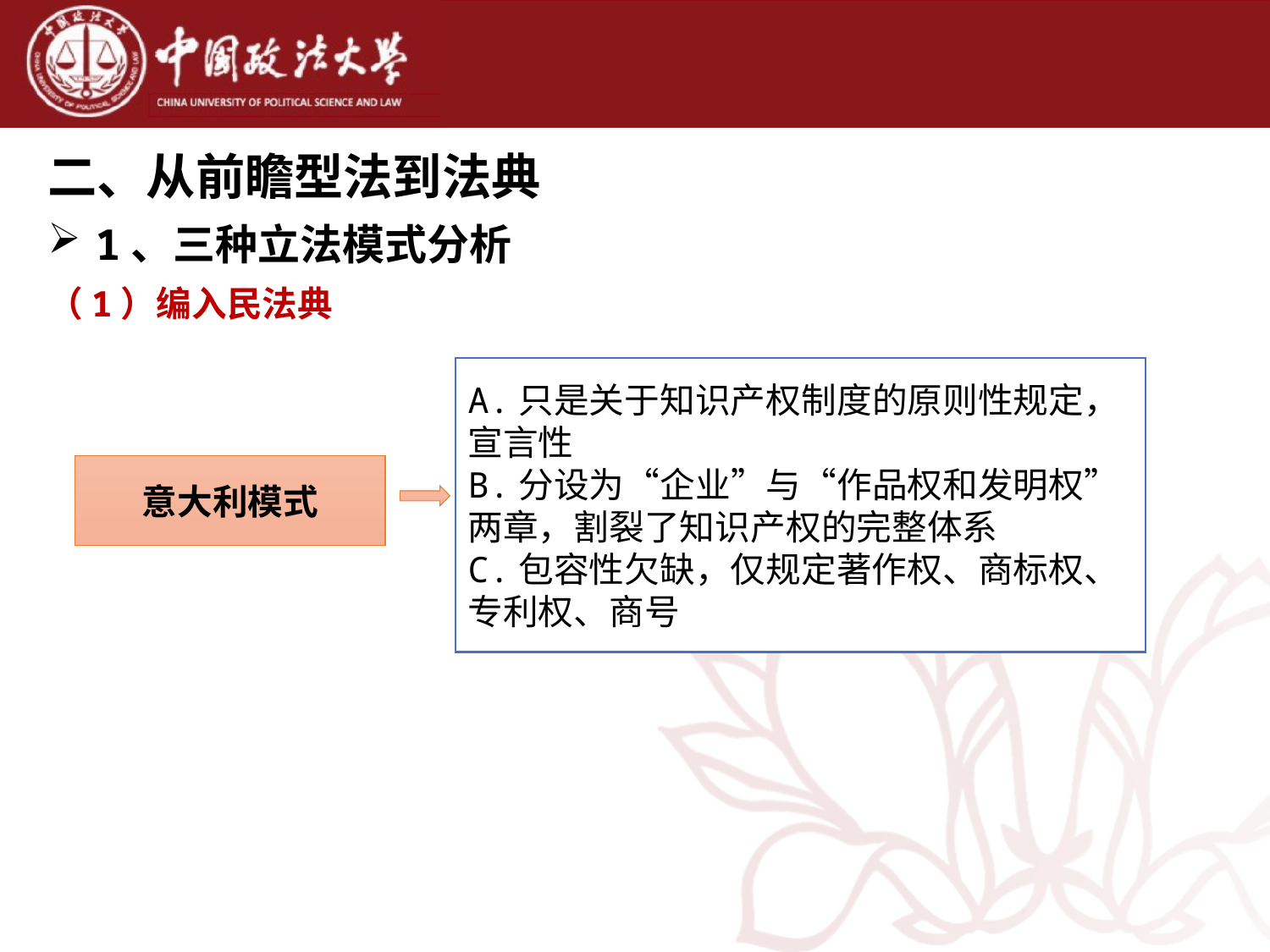

二、从前瞻型法到法典
1、三种立法模式分析
（1）编入民法典

A.只是关于知识产权制度的原则性规定，宣言性
B.分设为“企业”与“作品权和发明权”两章，割裂了知识产权的完整体系
C.包容性欠缺，仅规定著作权、商标权、专利权、商号
意大利模式